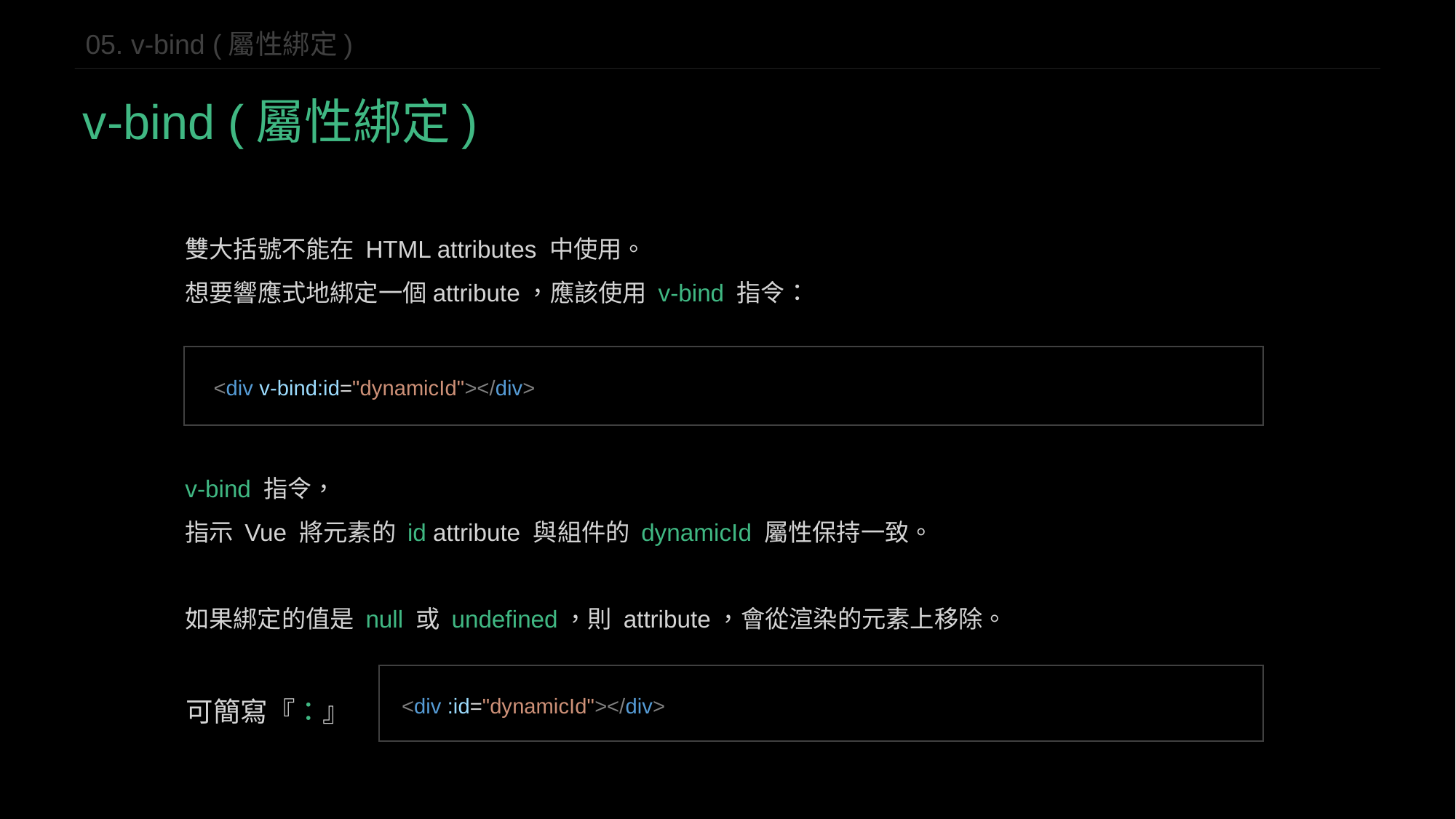

05. v-bind (屬性綁定)
v-bind (屬性綁定)
雙大括號不能在 HTML attributes 中使用。
想要響應式地綁定一個attribute，應該使用 v-bind 指令：

<div v-bind:id="dynamicId"></div>
v-bind 指令，
指示 Vue 將元素的 id attribute 與組件的 dynamicId 屬性保持一致。

如果綁定的值是 null 或 undefined，則 attribute，會從渲染的元素上移除。

可簡寫『：』
<div :id="dynamicId"></div>